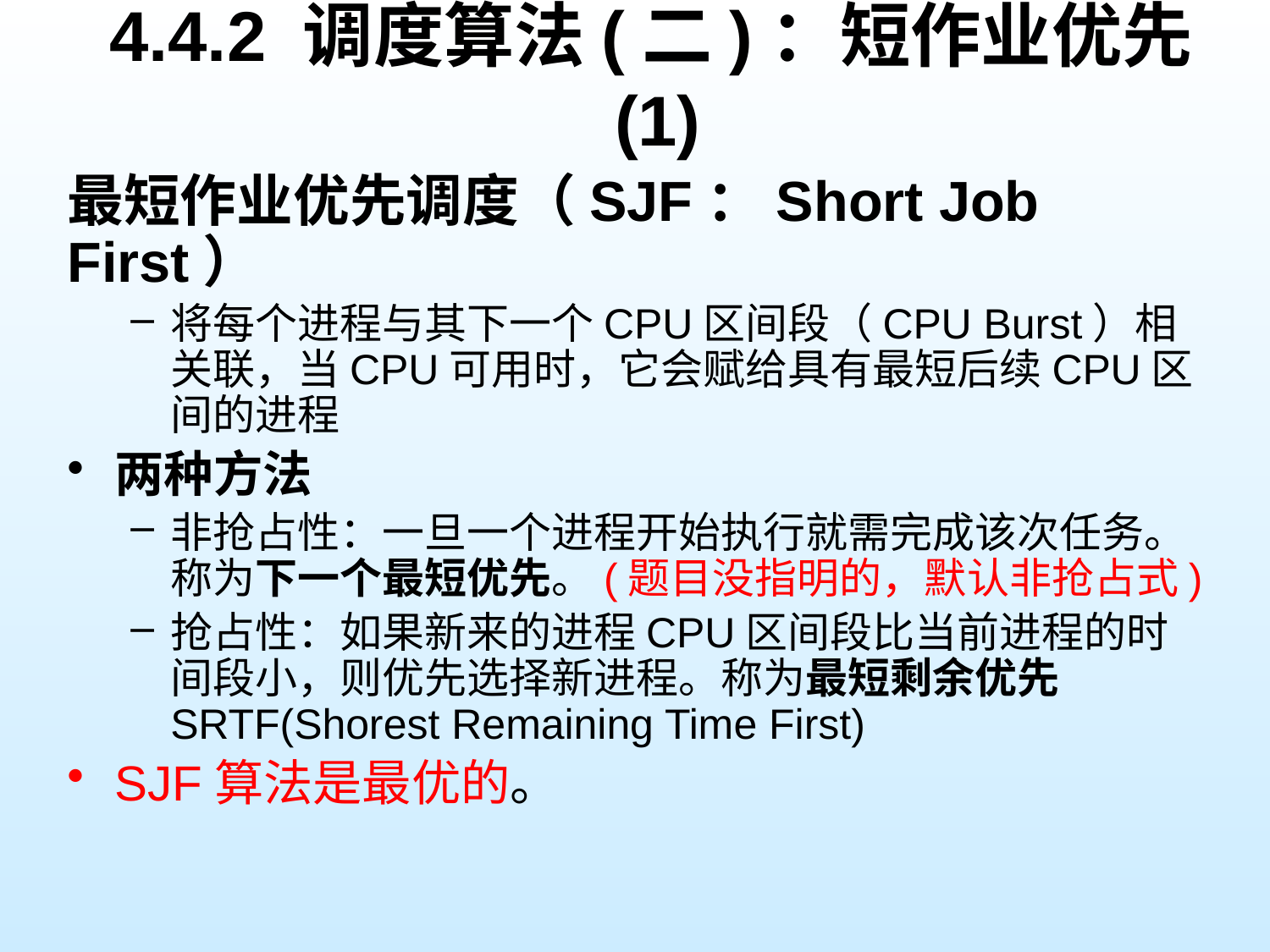

# 4.4.2 调度算法(二)：短作业优先(1)
最短作业优先调度（SJF：Short Job First）
将每个进程与其下一个CPU区间段（CPU Burst）相关联，当CPU可用时，它会赋给具有最短后续CPU区间的进程
两种方法
非抢占性：一旦一个进程开始执行就需完成该次任务。称为下一个最短优先。(题目没指明的，默认非抢占式)
抢占性：如果新来的进程CPU区间段比当前进程的时间段小，则优先选择新进程。称为最短剩余优先SRTF(Shorest Remaining Time First)
SJF算法是最优的。